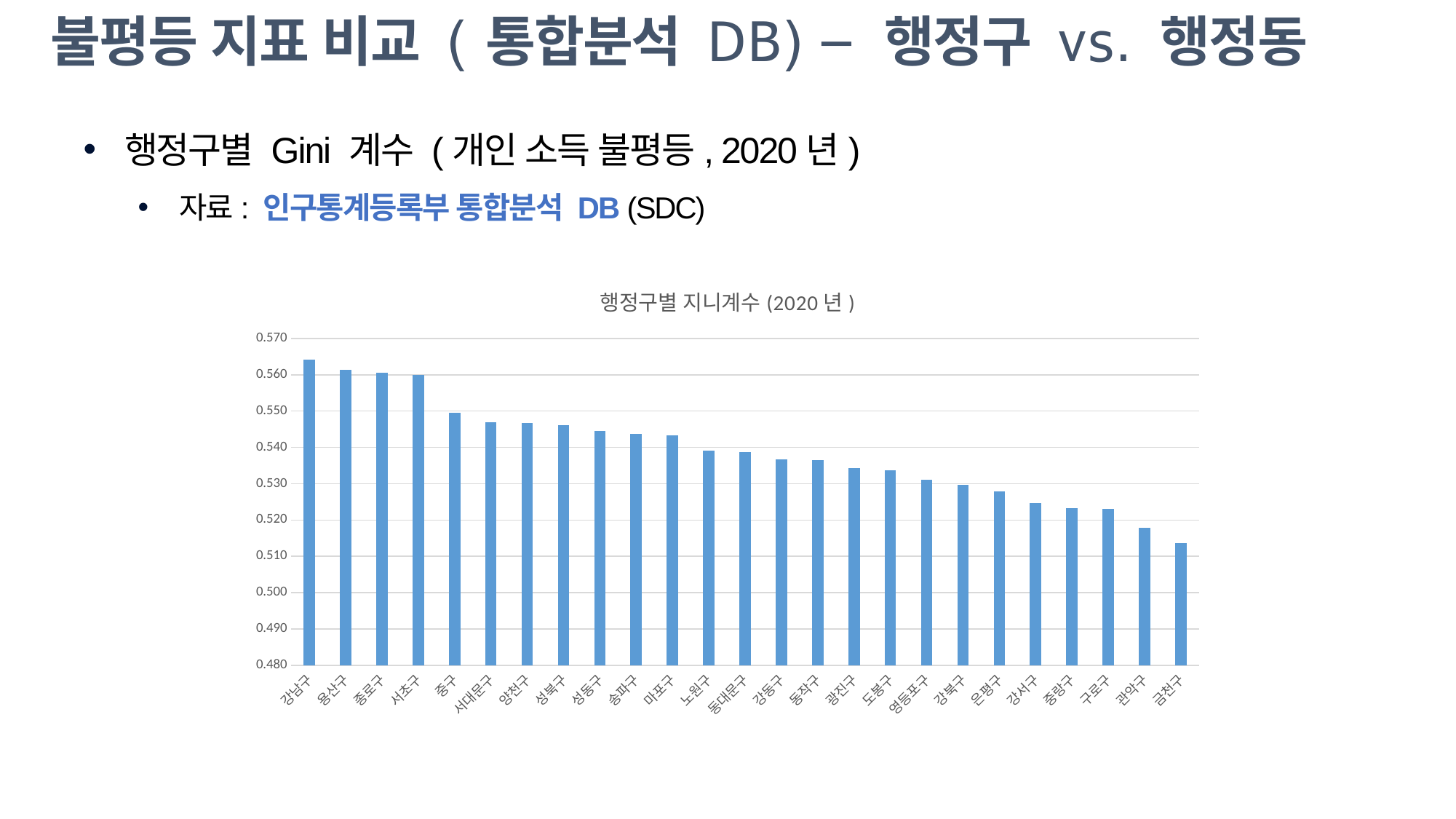

# 불평등 지표 비교 (통합분석 DB) – 행정구 vs. 행정동
행정구별 Gini 계수 (개인 소득 불평등, 2020년)
자료: 인구통계등록부 통합분석 DB (SDC)

### Chart: 행정구별 지니계수(2020년)

| Category |  |
|---|---|
| 강남구 | 0.5642246 |
| 용산구 | 0.56134406 |
| 종로구 | 0.56049862 |
| 서초구 | 0.55992581 |
| 중구 | 0.54949979 |
| 서대문구 | 0.54700809 |
| 양천구 | 0.54664613 |
| 성북구 | 0.54612779 |
| 성동구 | 0.54445105 |
| 송파구 | 0.5437053 |
| 마포구 | 0.54322709 |
| 노원구 | 0.53917829 |
| 동대문구 | 0.53872537 |
| 강동구 | 0.53671933 |
| 동작구 | 0.53646382 |
| 광진구 | 0.53439169 |
| 도봉구 | 0.53361751 |
| 영등포구 | 0.53117604 |
| 강북구 | 0.52966693 |
| 은평구 | 0.52783481 |
| 강서구 | 0.52471599 |
| 중랑구 | 0.52316638 |
| 구로구 | 0.52301987 |
| 관악구 | 0.51776827 |
| 금천구 | 0.5136225 |